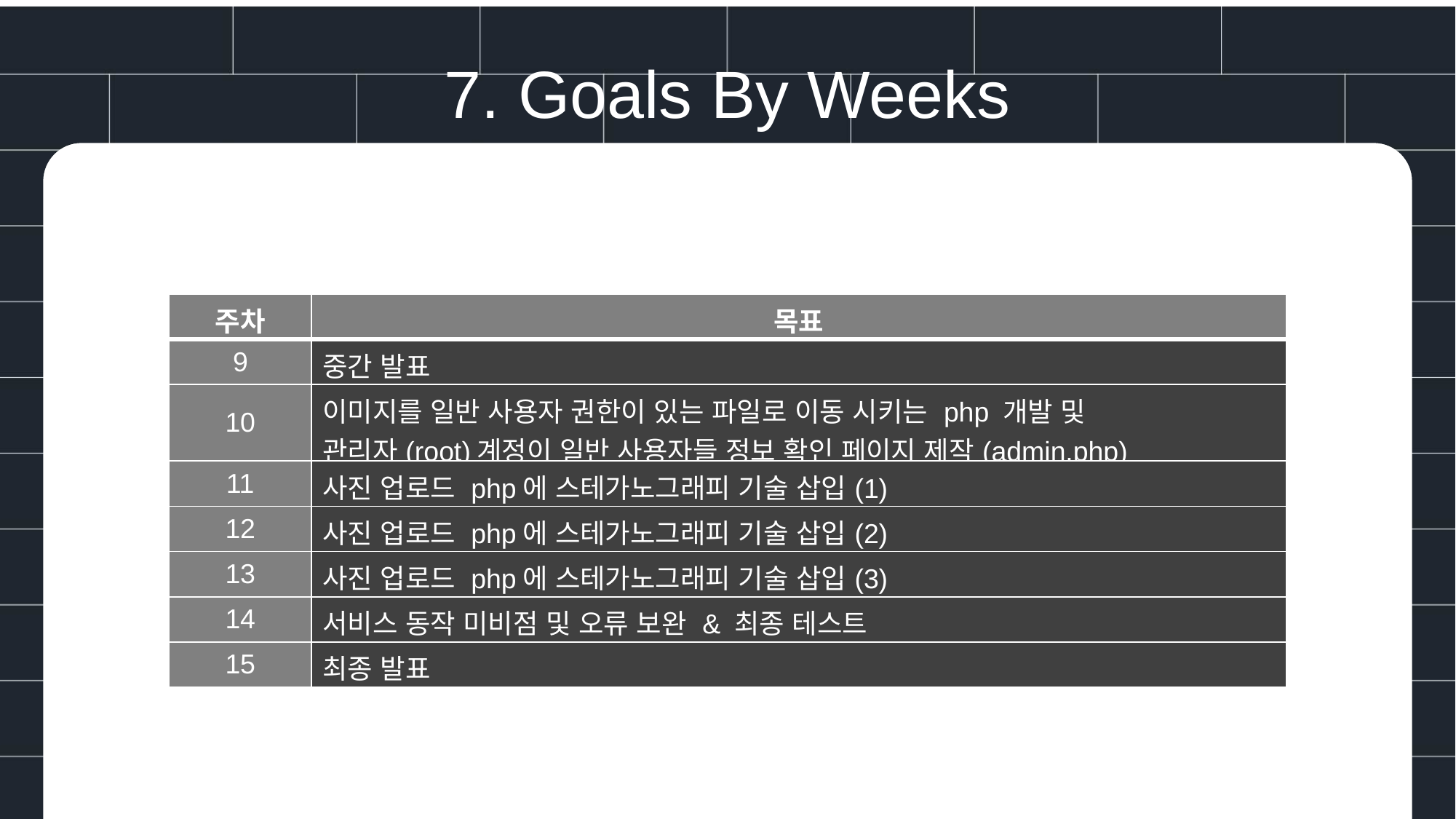

7. Goals By Weeks
| 주차 | 목표 |
| --- | --- |
| 9 | 중간 발표 |
| 10 | 이미지를 일반 사용자 권한이 있는 파일로 이동 시키는 php 개발 및 관리자(root)계정이 일반 사용자들 정보 확인 페이지 제작(admin.php) |
| 11 | 사진 업로드 php에 스테가노그래피 기술 삽입(1) |
| 12 | 사진 업로드 php에 스테가노그래피 기술 삽입(2) |
| 13 | 사진 업로드 php에 스테가노그래피 기술 삽입(3) |
| 14 | 서비스 동작 미비점 및 오류 보완 & 최종 테스트 |
| 15 | 최종 발표 |